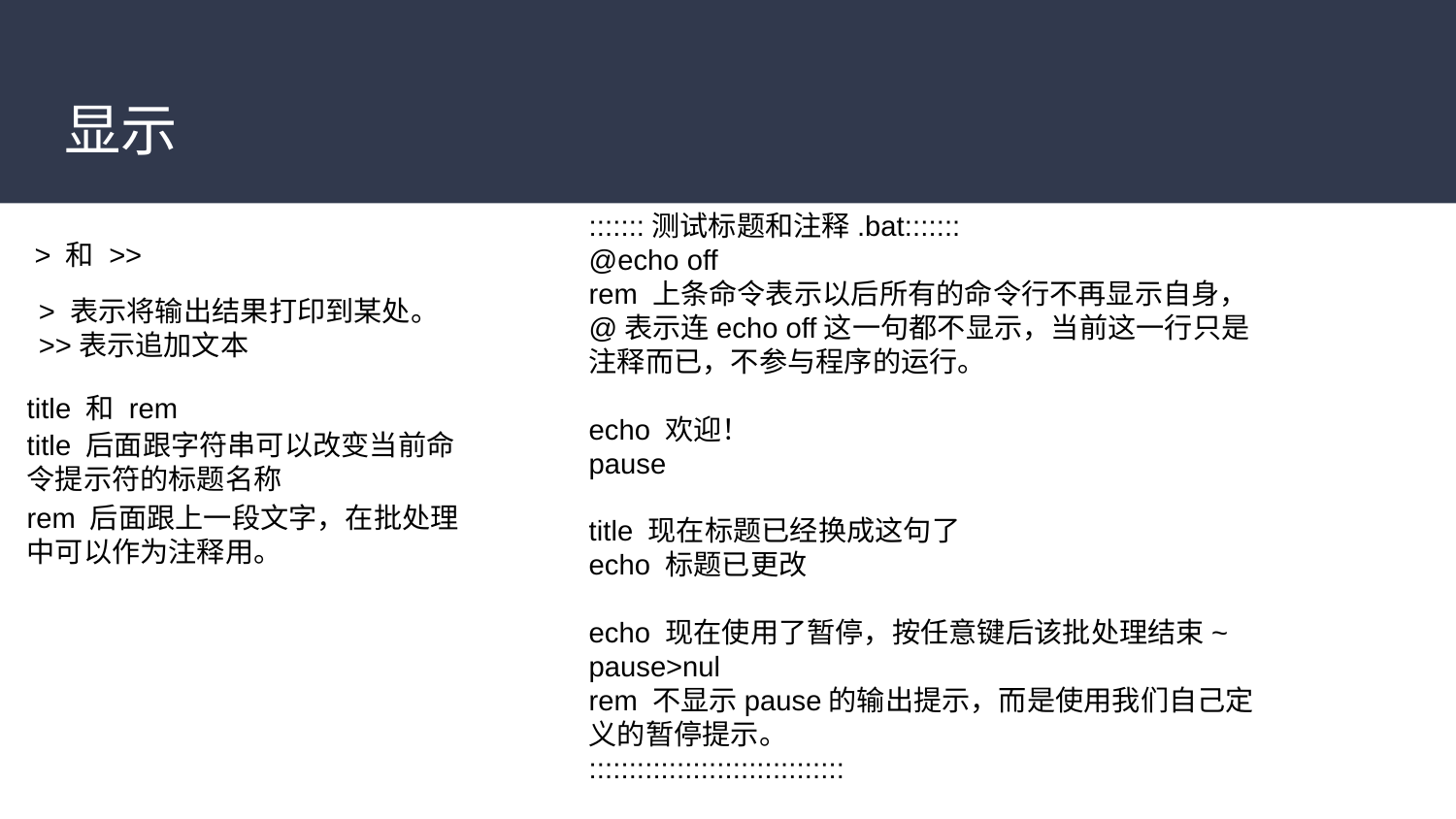

# 显示
:::::::测试标题和注释.bat:::::::
@echo off
rem 上条命令表示以后所有的命令行不再显示自身，@表示连echo off这一句都不显示，当前这一行只是注释而已，不参与程序的运行。

echo 欢迎！
pause

title 现在标题已经换成这句了
echo 标题已更改

echo 现在使用了暂停，按任意键后该批处理结束~
pause>nul
rem 不显示pause的输出提示，而是使用我们自己定义的暂停提示。
::::::::::::::::::::::::::::::::
> 和 >>
> 表示将输出结果打印到某处。
>>表示追加文本
title 和 rem
title 后面跟字符串可以改变当前命令提示符的标题名称
rem 后面跟上一段文字，在批处理中可以作为注释用。